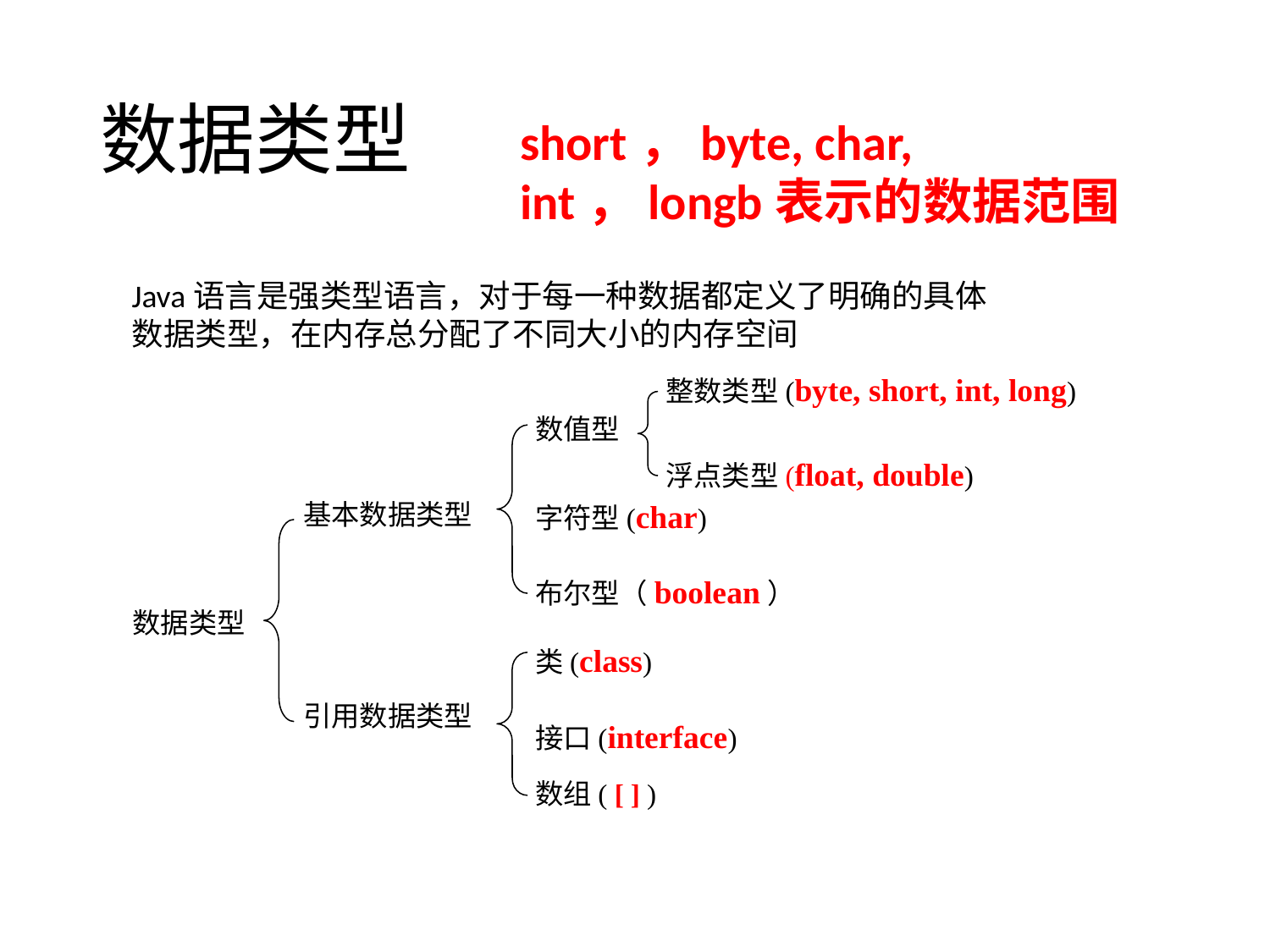

# 数据类型
short，byte, char, int，longb表示的数据范围
Java语言是强类型语言，对于每一种数据都定义了明确的具体数据类型，在内存总分配了不同大小的内存空间
整数类型(byte, short, int, long)

数值型

浮点类型(float, double)
基本数据类型
字符型(char)

布尔型（boolean）
数据类型
类(class)

引用数据类型
接口(interface)
数组( [ ] )